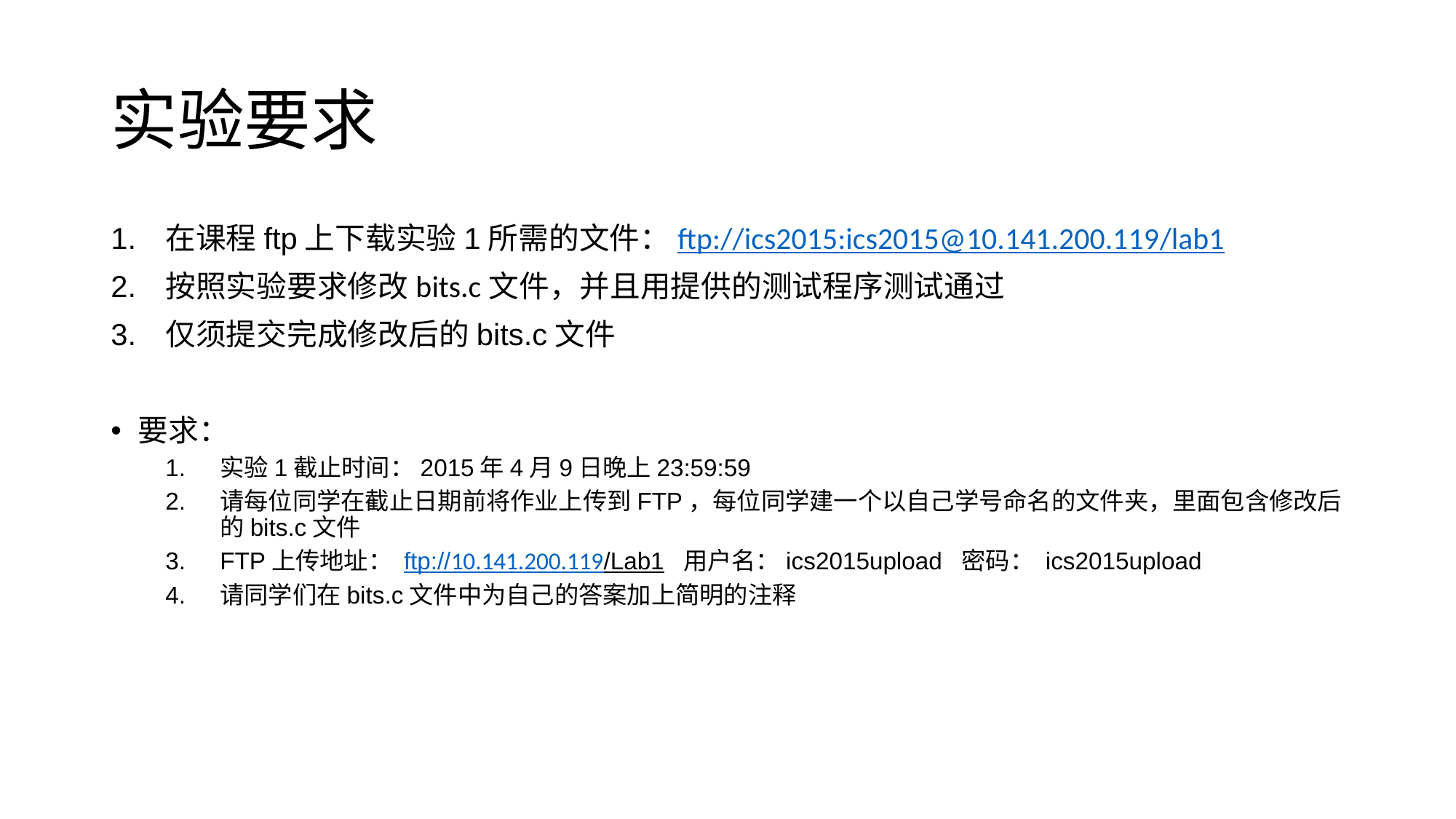

# 实验要求
在课程ftp上下载实验1所需的文件：ftp://ics2015:ics2015@10.141.200.119/lab1
按照实验要求修改bits.c文件，并且用提供的测试程序测试通过
仅须提交完成修改后的bits.c文件

要求：
实验1截止时间：2015年4月9日晚上23:59:59
请每位同学在截止日期前将作业上传到FTP，每位同学建一个以自己学号命名的文件夹，里面包含修改后的bits.c文件
FTP上传地址： ftp://10.141.200.119/Lab1  用户名：ics2015upload  密码： ics2015upload
请同学们在bits.c文件中为自己的答案加上简明的注释